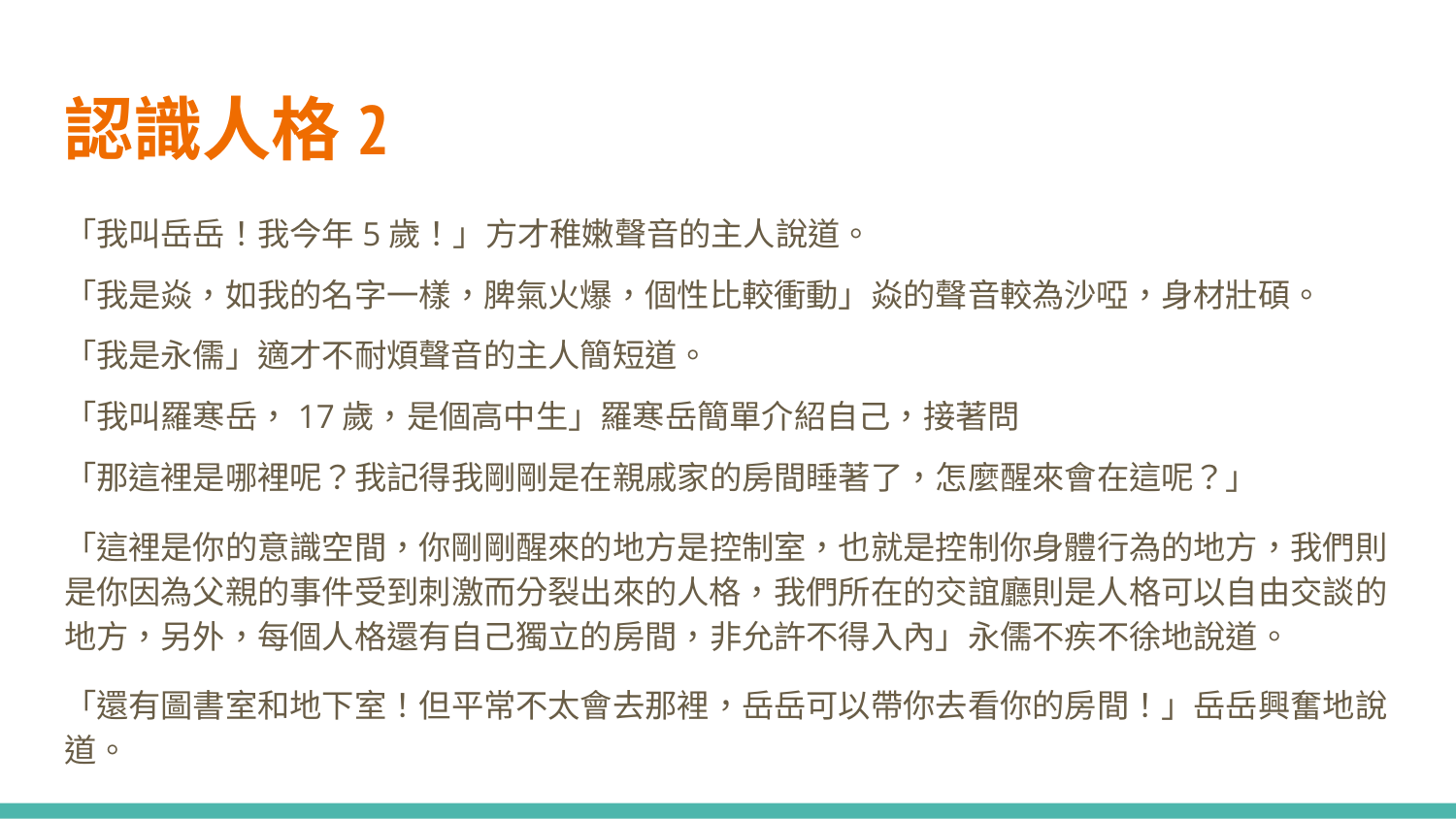

# 認識人格2
「我叫岳岳！我今年5歲！」方才稚嫩聲音的主人說道。
「我是焱，如我的名字一樣，脾氣火爆，個性比較衝動」焱的聲音較為沙啞，身材壯碩。
「我是永儒」適才不耐煩聲音的主人簡短道。
「我叫羅寒岳，17歲，是個高中生」羅寒岳簡單介紹自己，接著問
「那這裡是哪裡呢？我記得我剛剛是在親戚家的房間睡著了，怎麼醒來會在這呢？」
「這裡是你的意識空間，你剛剛醒來的地方是控制室，也就是控制你身體行為的地方，我們則是你因為父親的事件受到刺激而分裂出來的人格，我們所在的交誼廳則是人格可以自由交談的地方，另外，每個人格還有自己獨立的房間，非允許不得入內」永儒不疾不徐地說道。
「還有圖書室和地下室！但平常不太會去那裡，岳岳可以帶你去看你的房間！」岳岳興奮地說道。